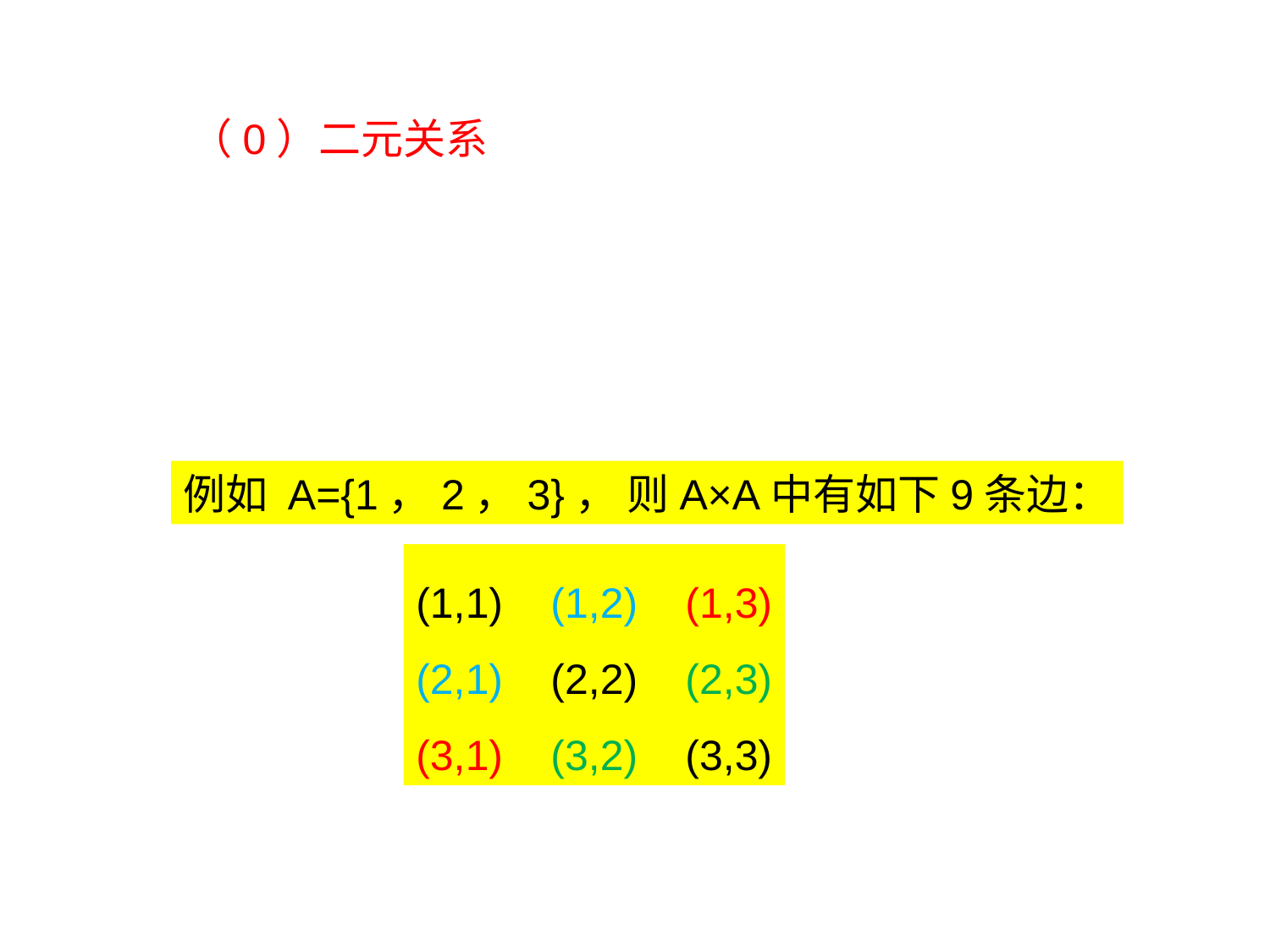

# （0）二元关系 A×A有 9个元素（即9条边），每条边可以出现或不出现，有2种可能，故总数为 2^9=512。
例如 A={1，2，3}， 则A×A中有如下9条边：
(1,1)    (1,2)    (1,3)
(2,1)    (2,2)    (2,3)
(3,1)    (3,2)    (3,3)